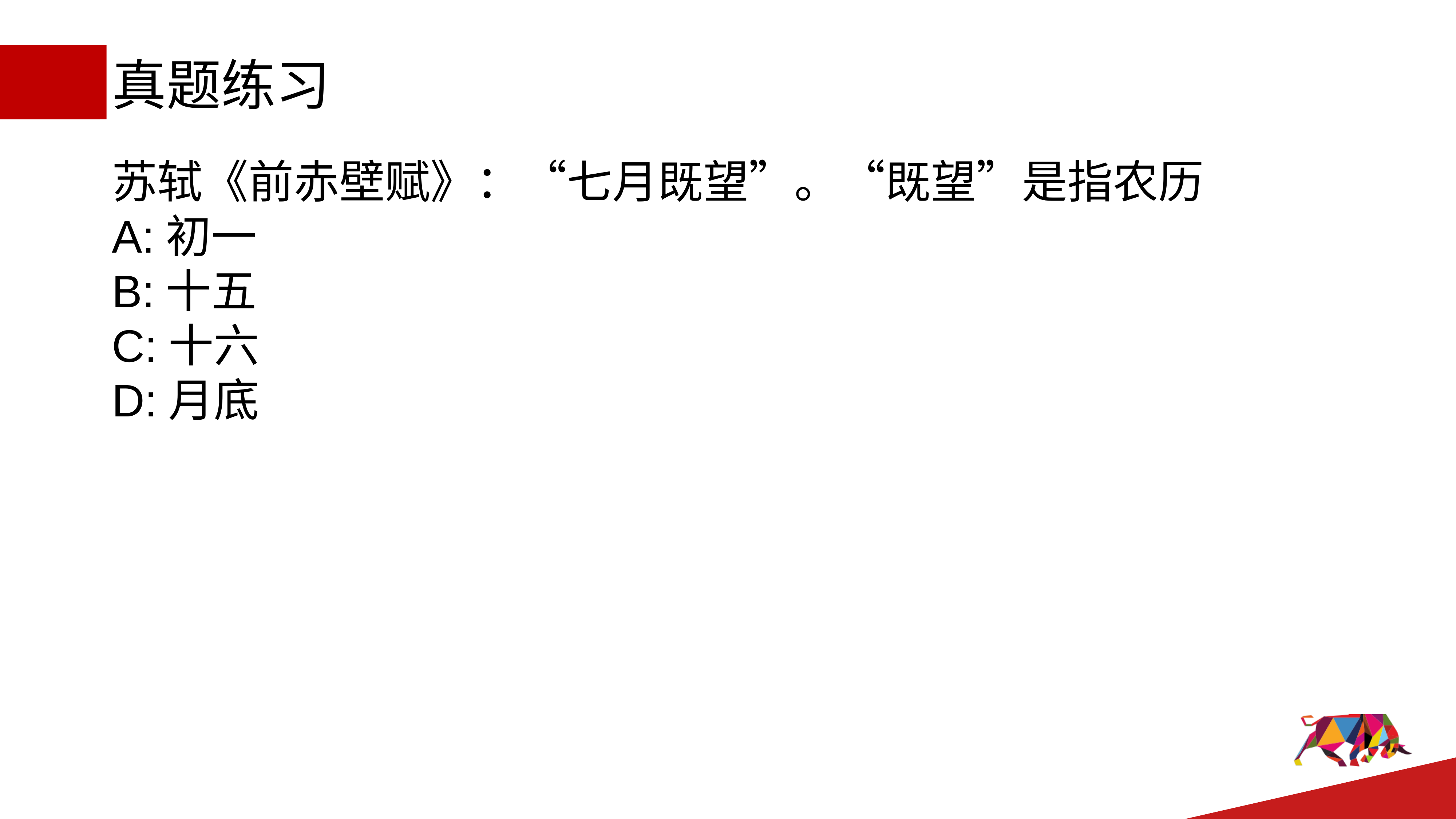

# 真题练习
苏轼《前赤壁赋》：“七月既望”。“既望”是指农历
A:初一
B:十五
C:十六
D:月底